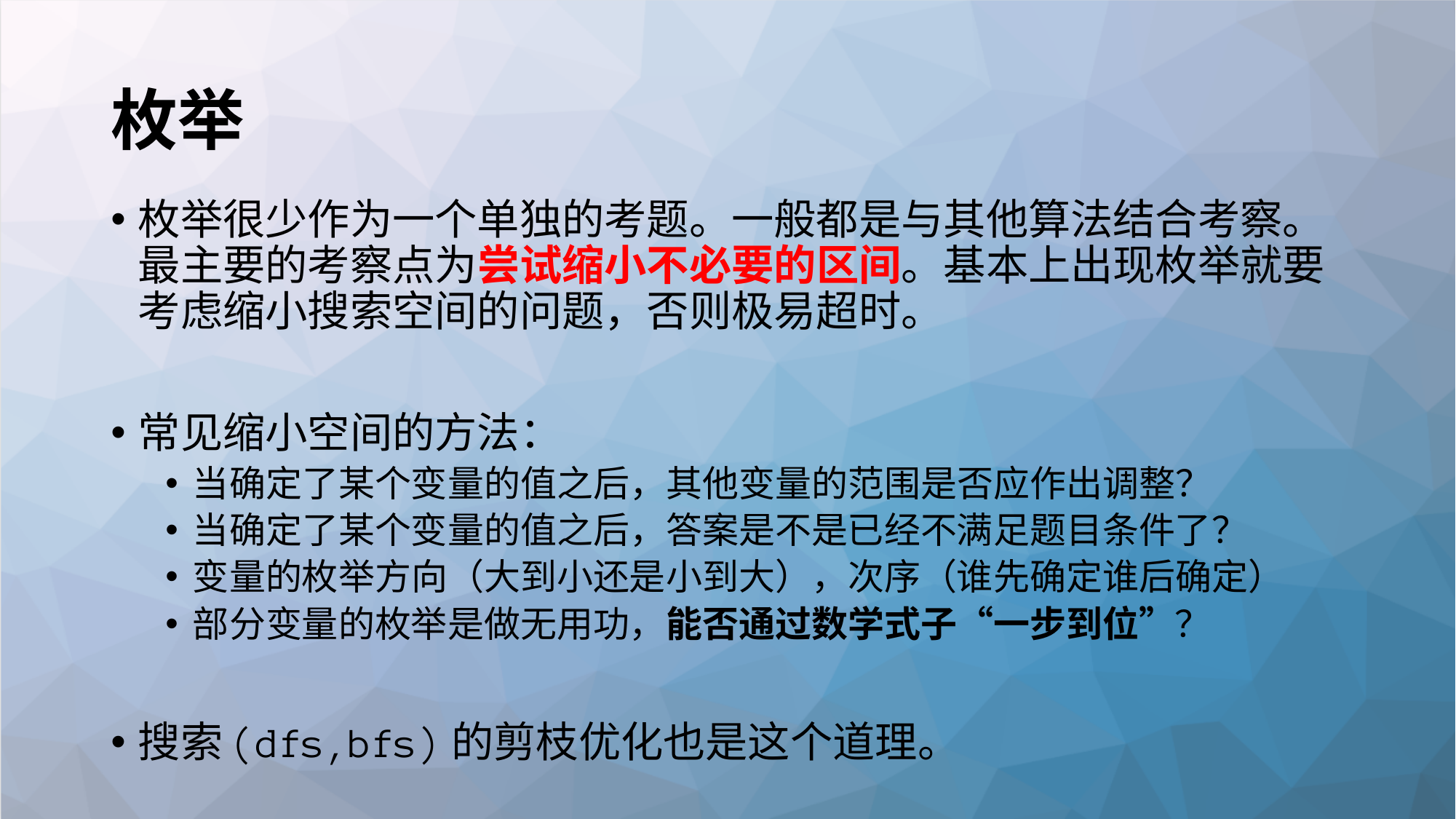

# 枚举
枚举很少作为一个单独的考题。一般都是与其他算法结合考察。最主要的考察点为尝试缩小不必要的区间。基本上出现枚举就要考虑缩小搜索空间的问题，否则极易超时。

常见缩小空间的方法：
当确定了某个变量的值之后，其他变量的范围是否应作出调整？
当确定了某个变量的值之后，答案是不是已经不满足题目条件了？
变量的枚举方向（大到小还是小到大），次序（谁先确定谁后确定）
部分变量的枚举是做无用功，能否通过数学式子“一步到位”？

搜索(dfs,bfs)的剪枝优化也是这个道理。